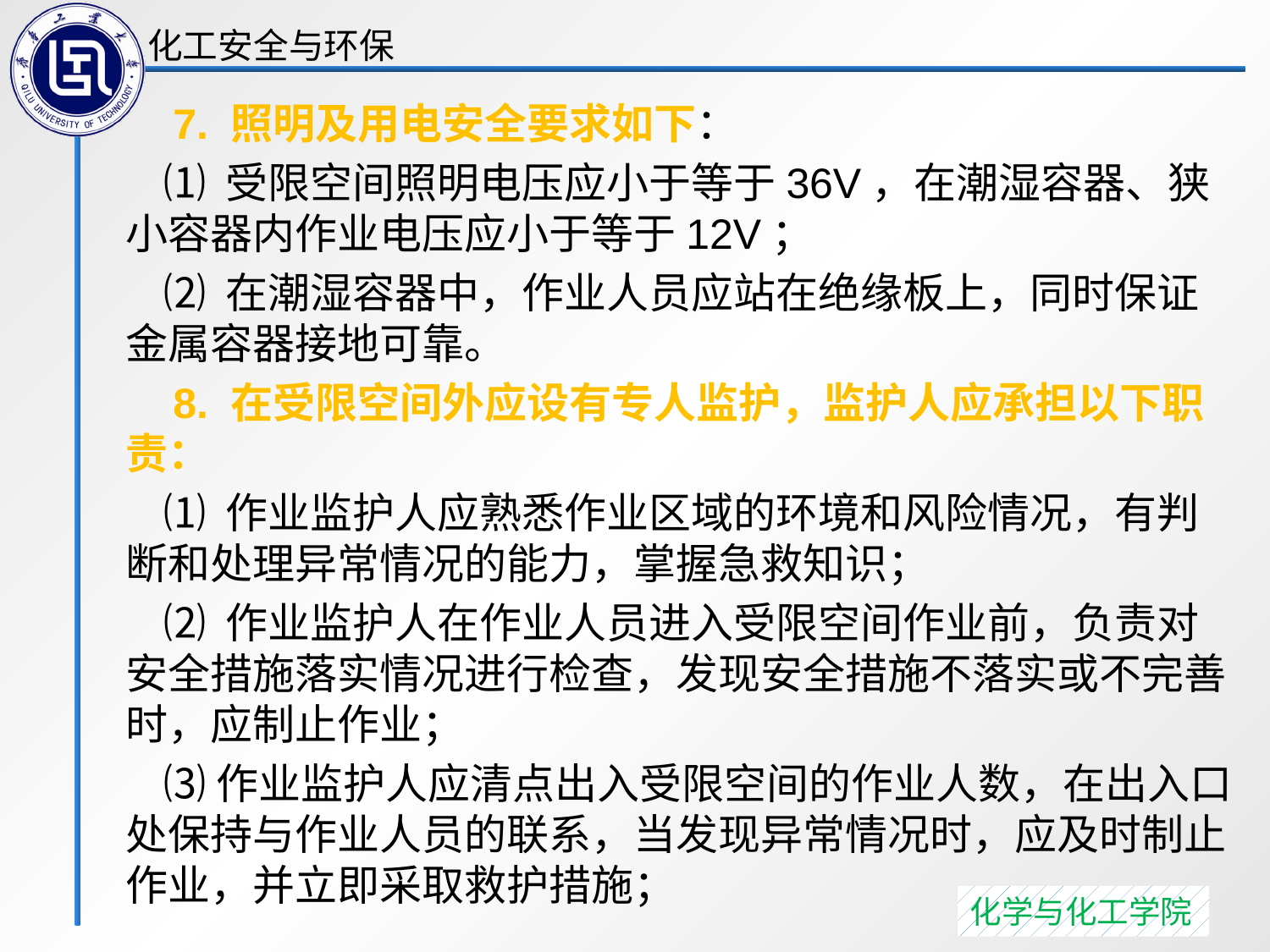

7. 照明及用电安全要求如下：
    ⑴ 受限空间照明电压应小于等于36V，在潮湿容器、狭小容器内作业电压应小于等于12V；
    ⑵ 在潮湿容器中，作业人员应站在绝缘板上，同时保证金属容器接地可靠。
    8. 在受限空间外应设有专人监护，监护人应承担以下职责：
    ⑴ 作业监护人应熟悉作业区域的环境和风险情况，有判断和处理异常情况的能力，掌握急救知识；
    ⑵ 作业监护人在作业人员进入受限空间作业前，负责对安全措施落实情况进行检查，发现安全措施不落实或不完善时，应制止作业；
    ⑶作业监护人应清点出入受限空间的作业人数，在出入口处保持与作业人员的联系，当发现异常情况时，应及时制止作业，并立即采取救护措施；